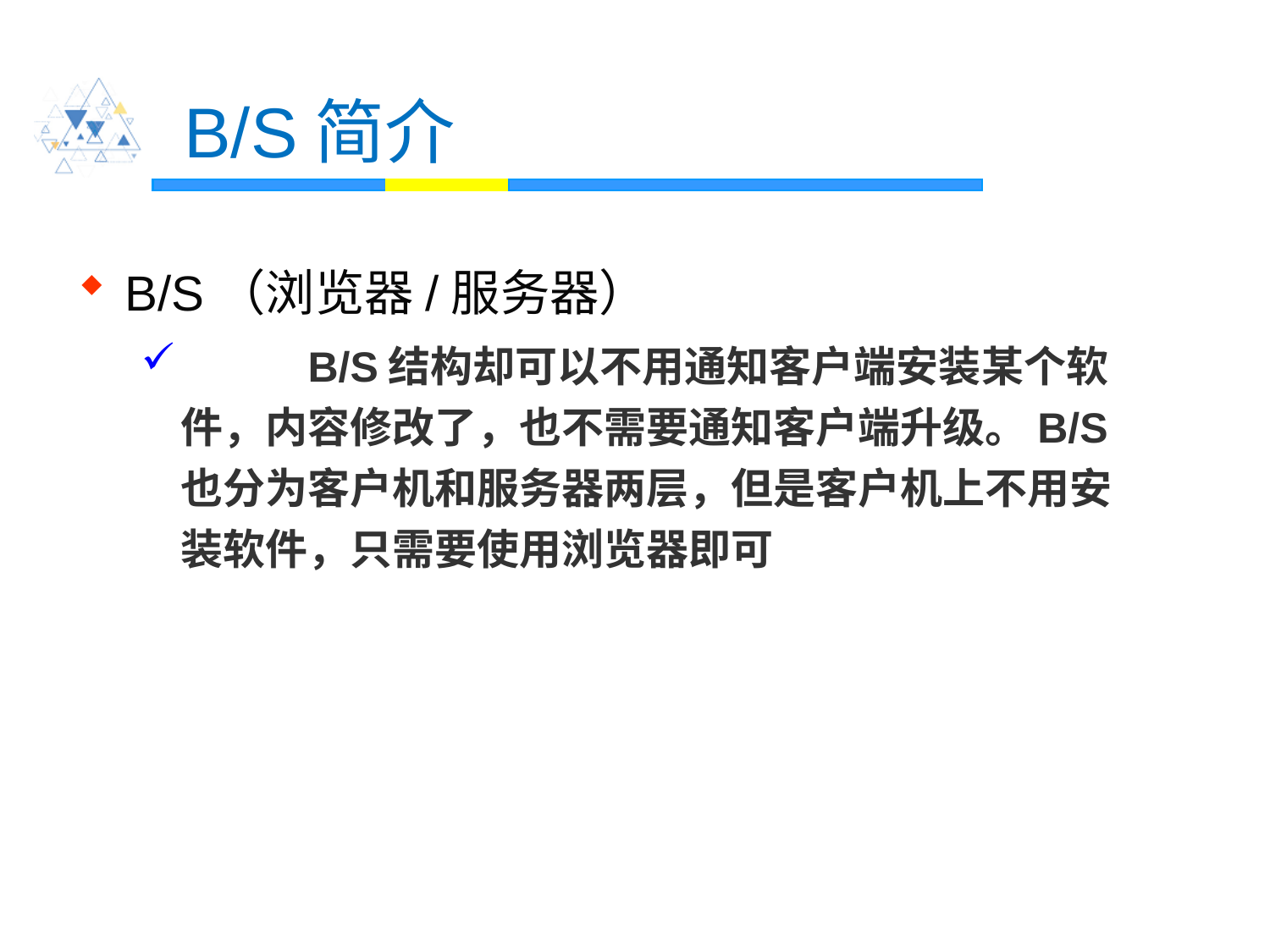

# B/S简介

B/S（浏览器/服务器）
 	B/S结构却可以不用通知客户端安装某个软件，内容修改了，也不需要通知客户端升级。B/S也分为客户机和服务器两层，但是客户机上不用安装软件，只需要使用浏览器即可